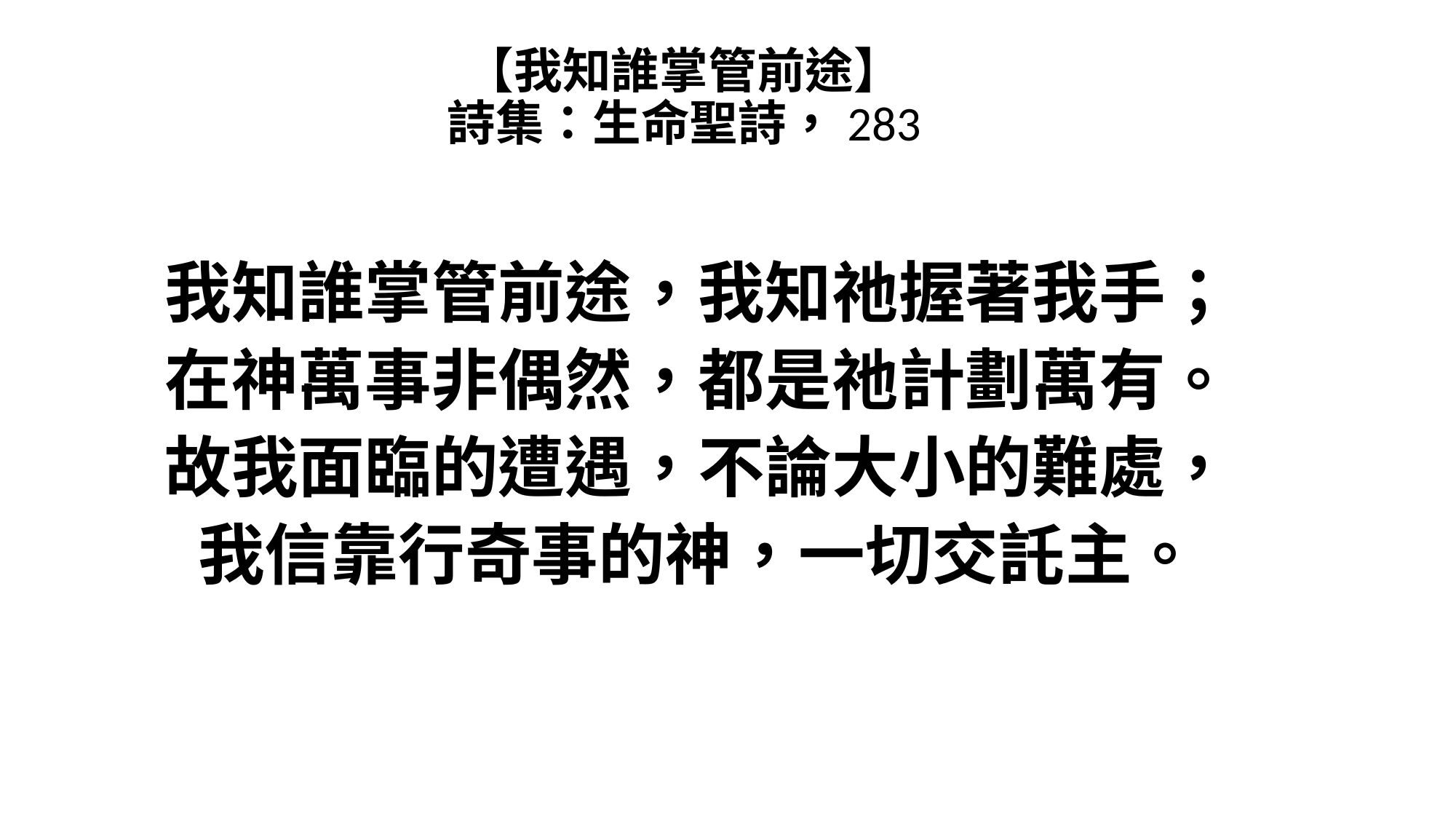

# 【我知誰掌管前途】 詩集：生命聖詩，283
我知誰掌管前途，我知祂握著我手；
在神萬事非偶然，都是祂計劃萬有。
故我面臨的遭遇，不論大小的難處，
我信靠行奇事的神，一切交託主。